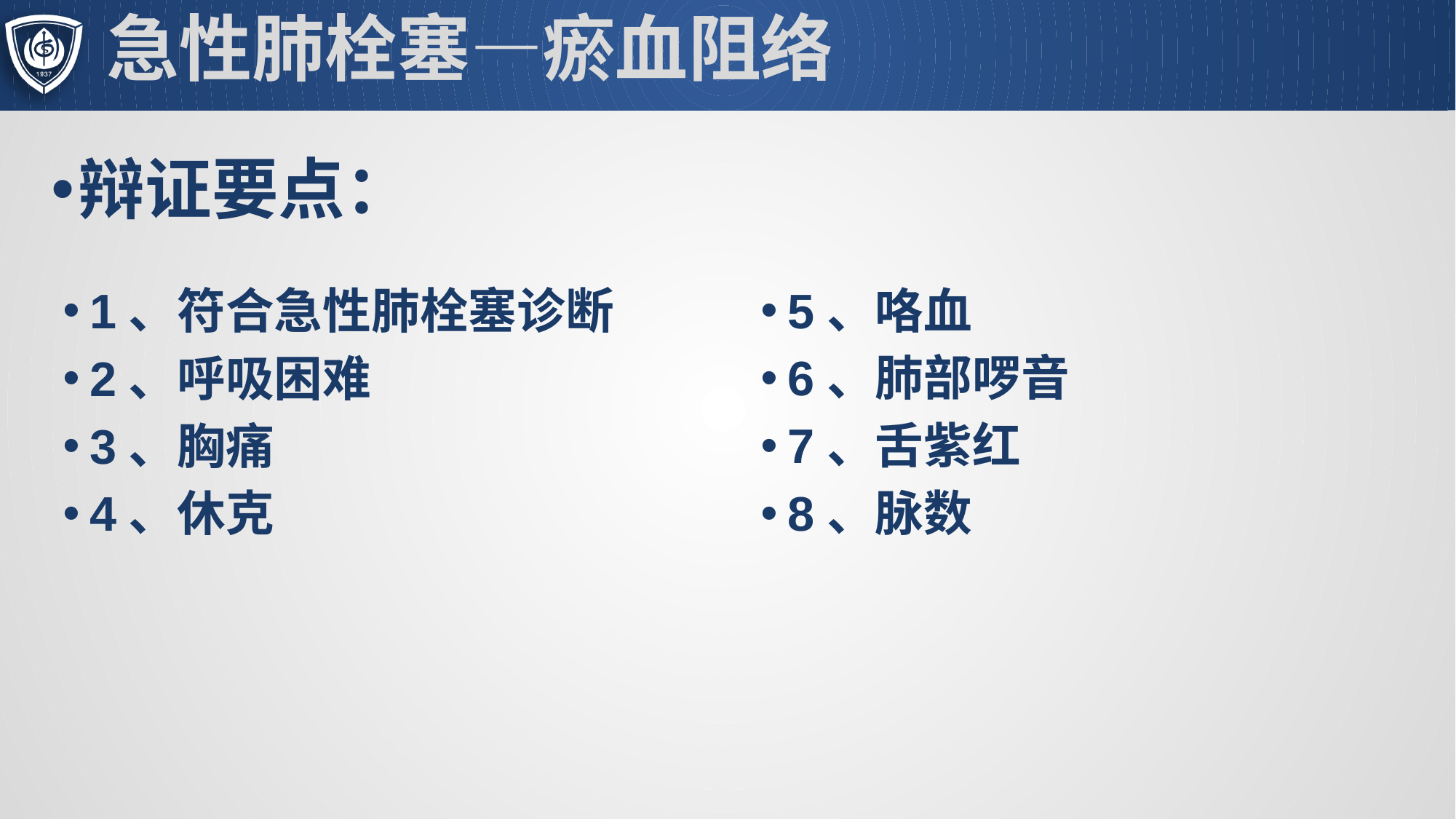

# 急性肺栓塞—瘀血阻络
辩证要点：

5、咯血
6、肺部啰音
7、舌紫红
8、脉数
1、符合急性肺栓塞诊断
2、呼吸困难
3、胸痛
4、休克